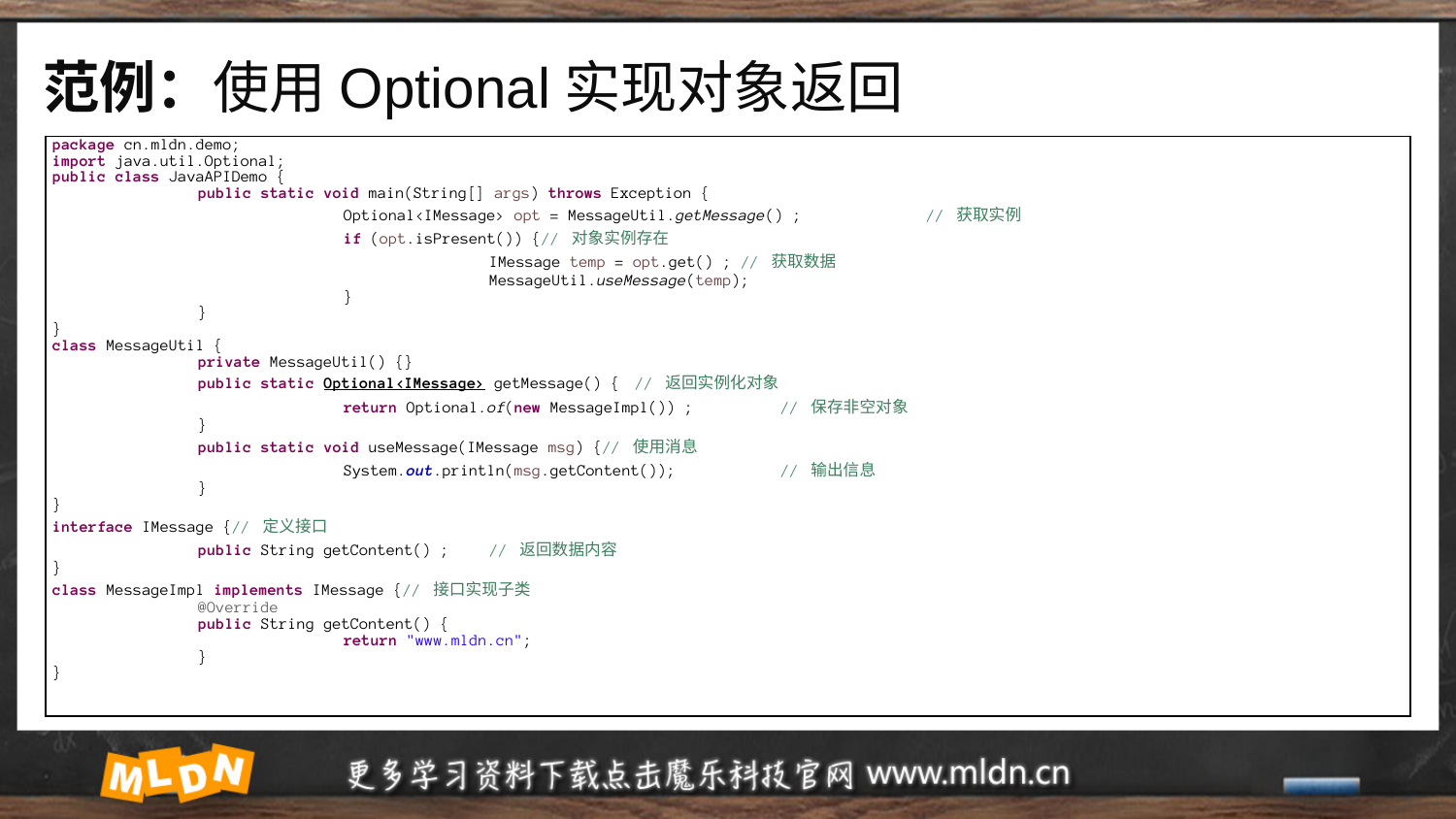

# 范例：使用Optional实现对象返回
| package cn.mldn.demo; import java.util.Optional; public class JavaAPIDemo { public static void main(String[] args) throws Exception { Optional<IMessage> opt = MessageUtil.getMessage() ; // 获取实例 if (opt.isPresent()) {// 对象实例存在 IMessage temp = opt.get() ; // 获取数据 MessageUtil.useMessage(temp); } } } class MessageUtil { private MessageUtil() {} public static Optional<IMessage> getMessage() { // 返回实例化对象 return Optional.of(new MessageImpl()) ; // 保存非空对象 } public static void useMessage(IMessage msg) {// 使用消息 System.out.println(msg.getContent()); // 输出信息 } } interface IMessage {// 定义接口 public String getContent() ; // 返回数据内容 } class MessageImpl implements IMessage {// 接口实现子类 @Override public String getContent() { return "www.mldn.cn"; } } |
| --- |